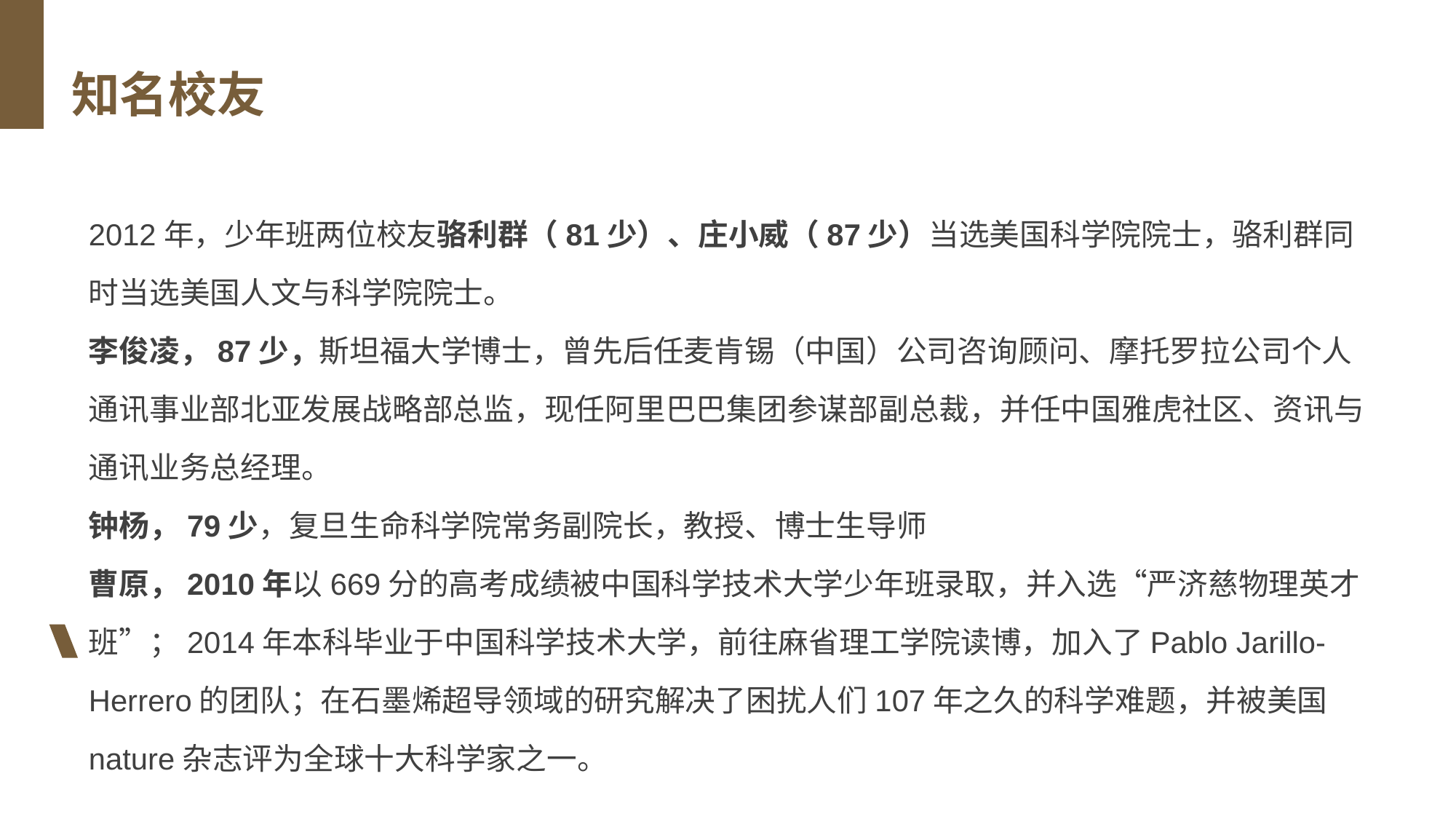

知名校友
2012年，少年班两位校友骆利群（81少）、庄小威（87少）当选美国科学院院士，骆利群同时当选美国人文与科学院院士。
李俊凌，87少，斯坦福大学博士，曾先后任麦肯锡（中国）公司咨询顾问、摩托罗拉公司个人通讯事业部北亚发展战略部总监，现任阿里巴巴集团参谋部副总裁，并任中国雅虎社区、资讯与通讯业务总经理。
钟杨，79少，复旦生命科学院常务副院长，教授、博士生导师
曹原，2010年以669分的高考成绩被中国科学技术大学少年班录取，并入选“严济慈物理英才班”；2014年本科毕业于中国科学技术大学，前往麻省理工学院读博，加入了Pablo Jarillo-Herrero的团队；在石墨烯超导领域的研究解决了困扰人们107年之久的科学难题，并被美国nature杂志评为全球十大科学家之一。